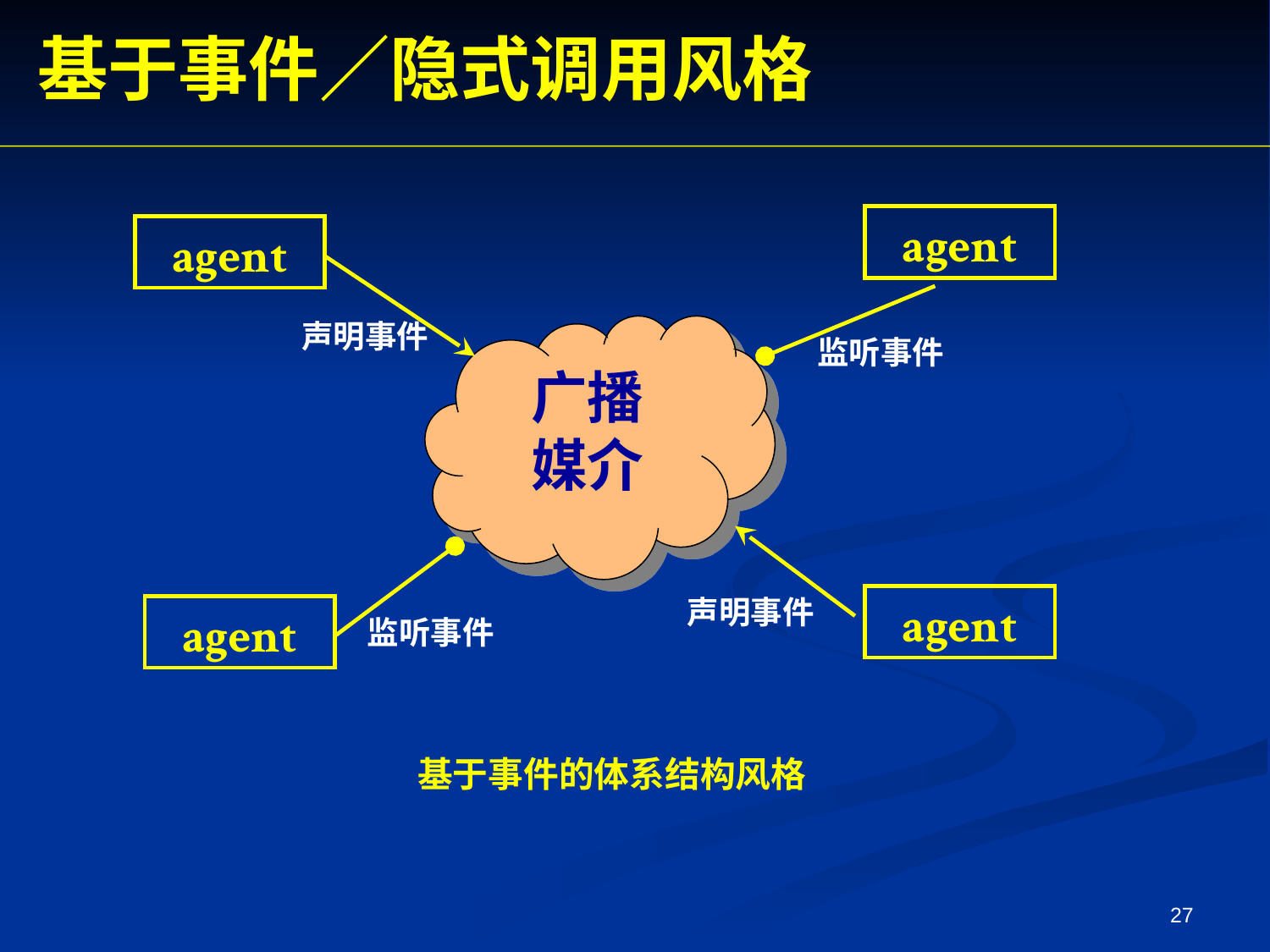

基于事件／隐式调用风格

agent
agent

声明事件
广播
媒介
监听事件

声明事件
agent
agent
监听事件
基于事件的体系结构风格
27